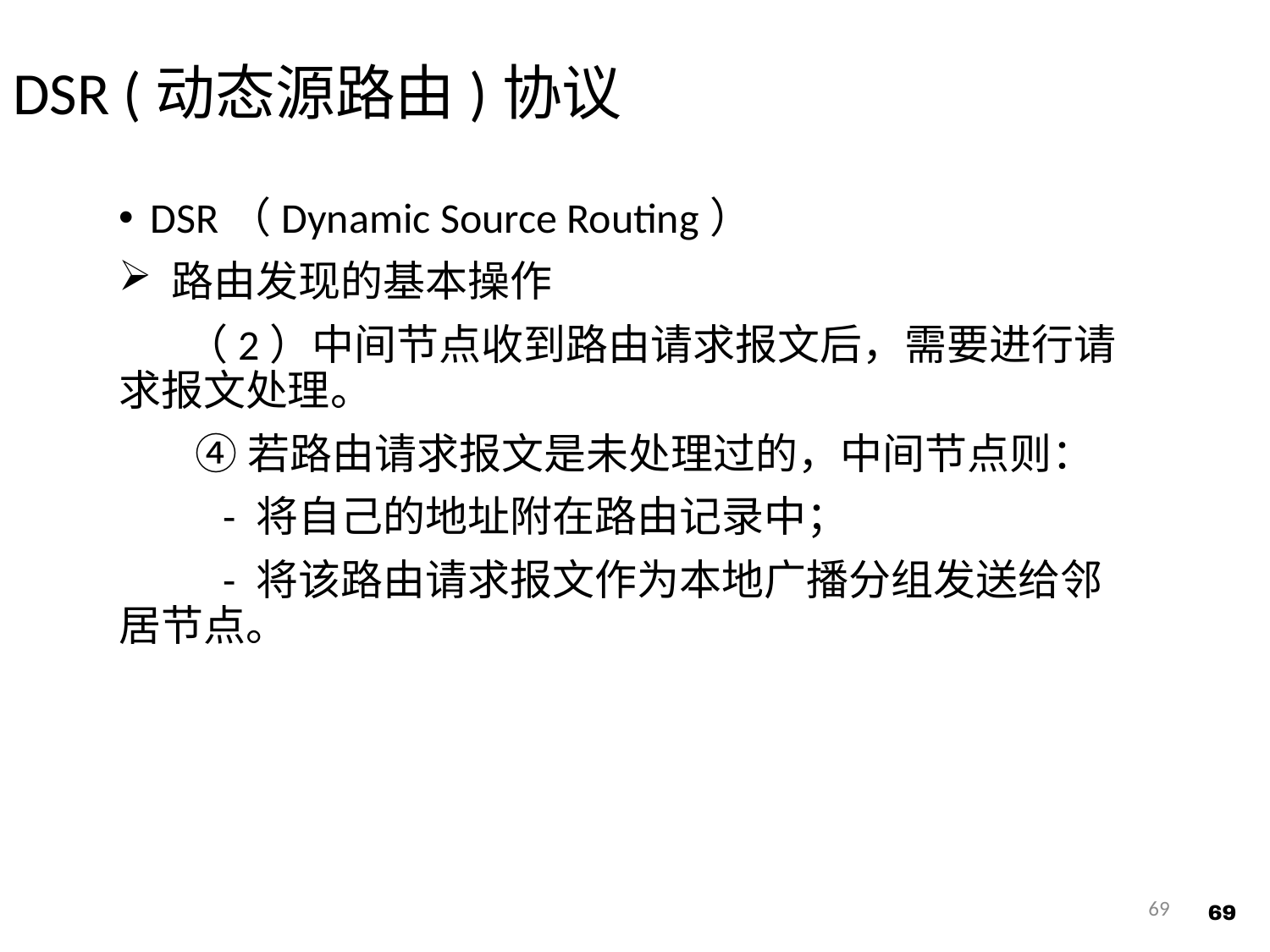

DSR (动态源路由)协议
DSR（Dynamic Source Routing）
 路由发现的基本操作
      （2）中间节点收到路由请求报文后，需要进行请求报文处理。
        ④若路由请求报文是未处理过的，中间节点则：
           - 将自己的地址附在路由记录中；
           - 将该路由请求报文作为本地广播分组发送给邻居节点。
69
69